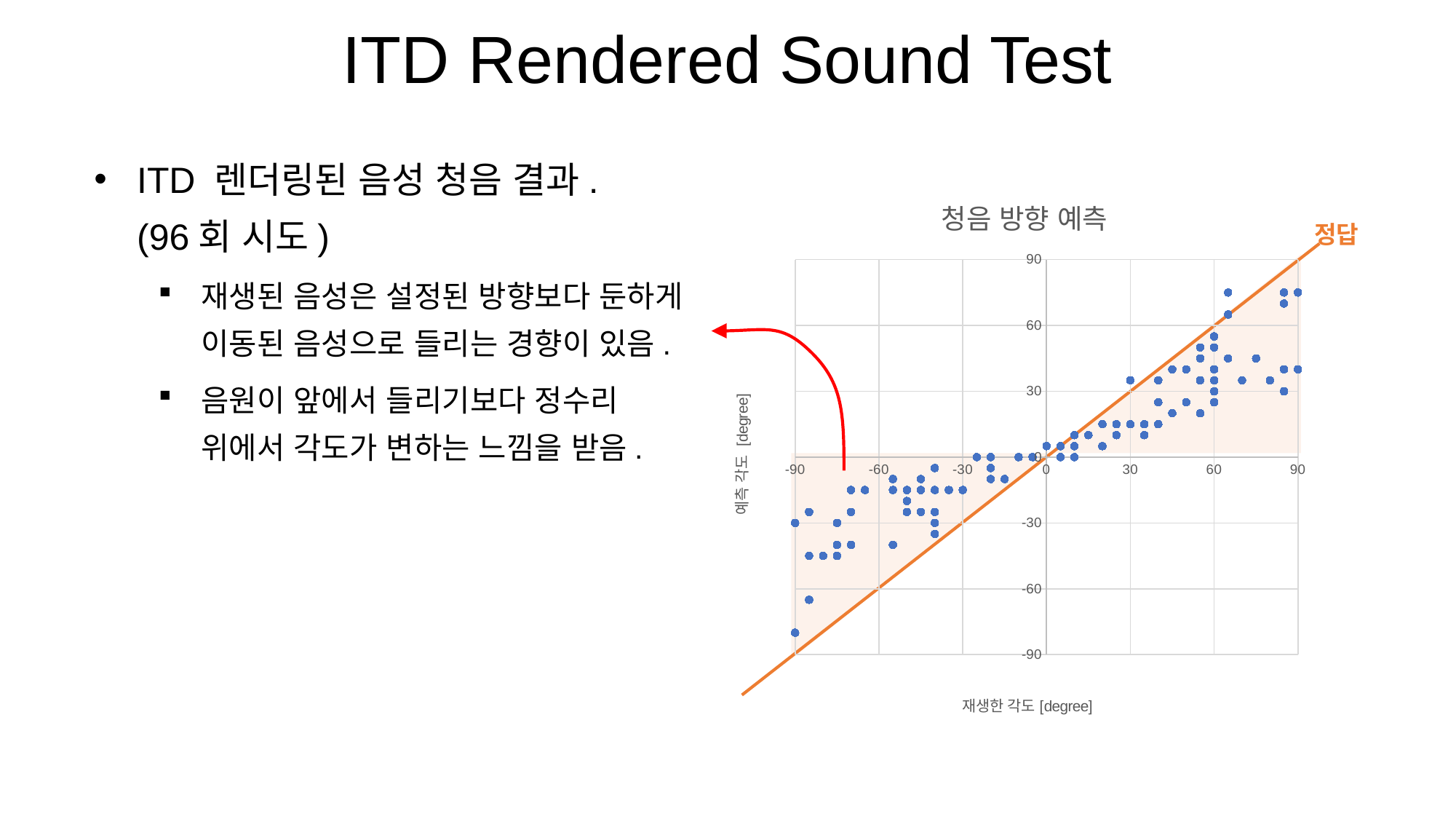

# ITD Rendered Sound Test
ITD 렌더링된 음성 청음 결과.
(96회 시도)
재생된 음성은 설정된 방향보다 둔하게 이동된 음성으로 들리는 경향이 있음.
음원이 앞에서 들리기보다 정수리 위에서 각도가 변하는 느낌을 받음.

### Chart: 청음 방향 예측

| Category |  |
|---|---|
정답